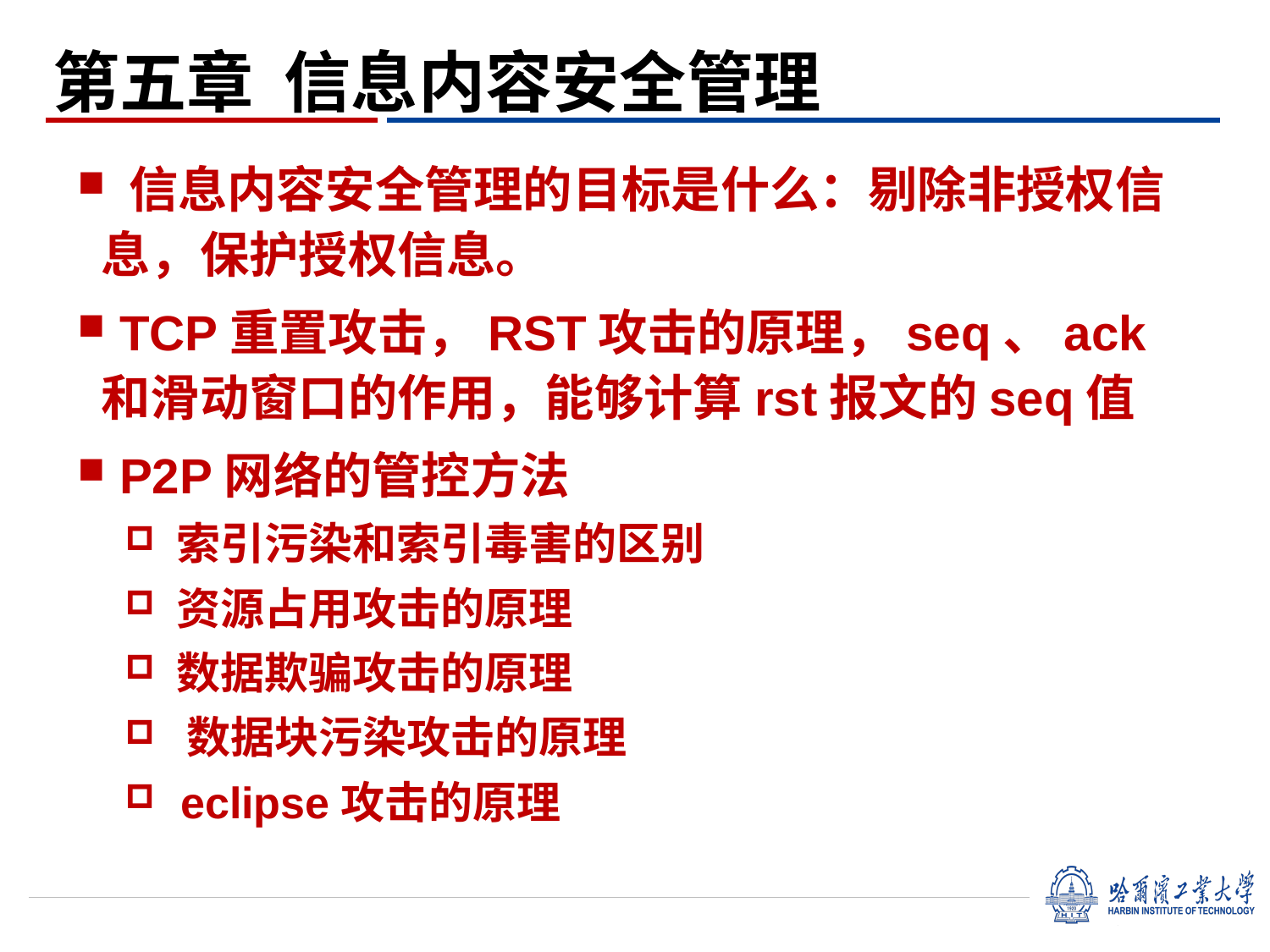

第五章  信息内容安全管理
 信息内容安全管理的目标是什么：剔除非授权信息，保护授权信息。
 TCP重置攻击，RST攻击的原理，seq、ack和滑动窗口的作用，能够计算rst报文的seq值
 P2P网络的管控方法
 索引污染和索引毒害的区别
 资源占用攻击的原理
 数据欺骗攻击的原理
  数据块污染攻击的原理
  eclipse攻击的原理